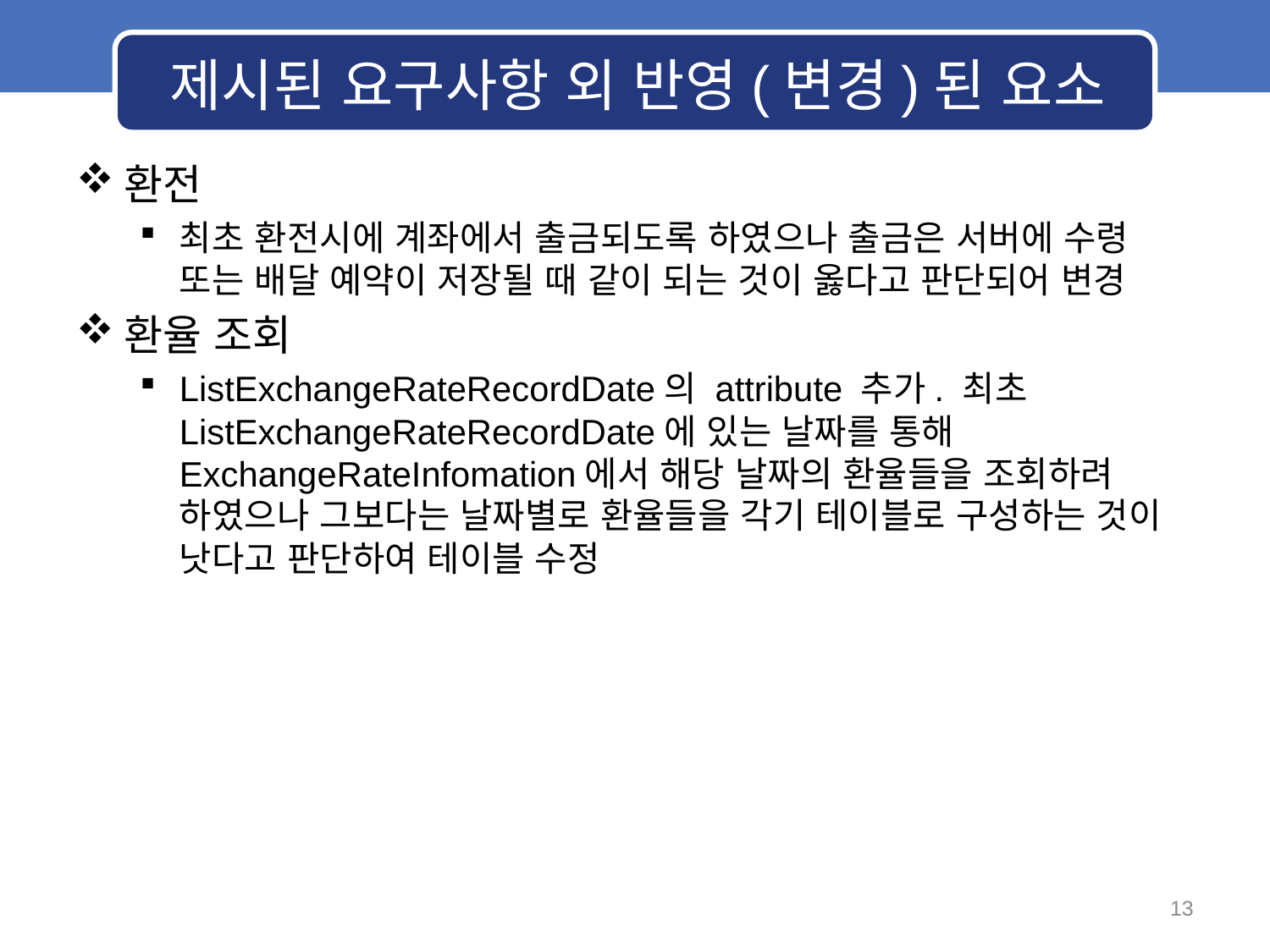

# 제시된 요구사항 외 반영(변경)된 요소
환전
최초 환전시에 계좌에서 출금되도록 하였으나 출금은 서버에 수령 또는 배달 예약이 저장될 때 같이 되는 것이 옳다고 판단되어 변경
환율 조회
ListExchangeRateRecordDate의 attribute 추가. 최초 ListExchangeRateRecordDate에 있는 날짜를 통해 ExchangeRateInfomation에서 해당 날짜의 환율들을 조회하려 하였으나 그보다는 날짜별로 환율들을 각기 테이블로 구성하는 것이 낫다고 판단하여 테이블 수정
13